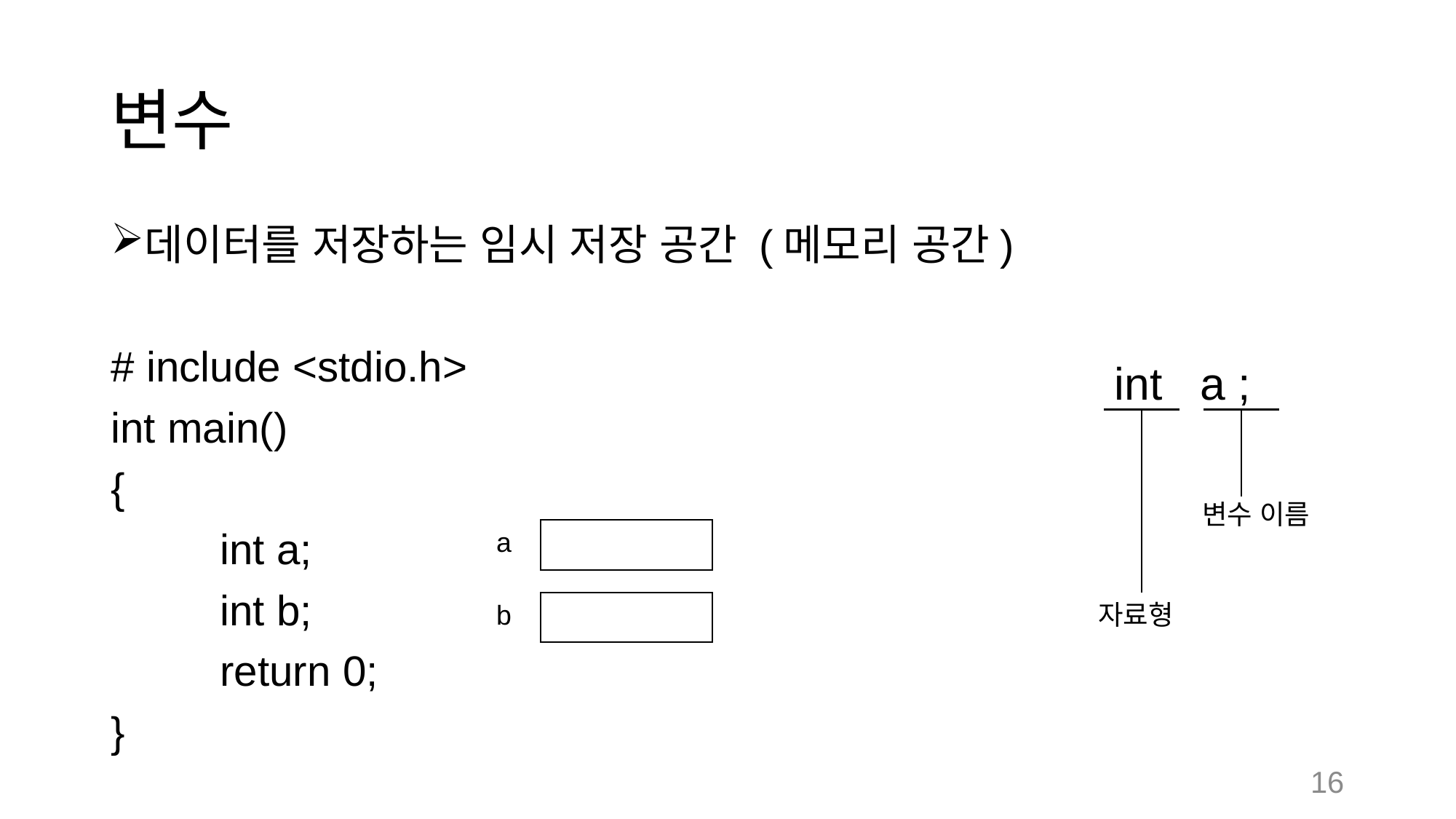

# 변수
데이터를 저장하는 임시 저장 공간 (메모리 공간)

# include <stdio.h>
int main()
{
	int a;
	int b;
	return 0;
}
int   a ;
변수 이름
a

b

자료형
16